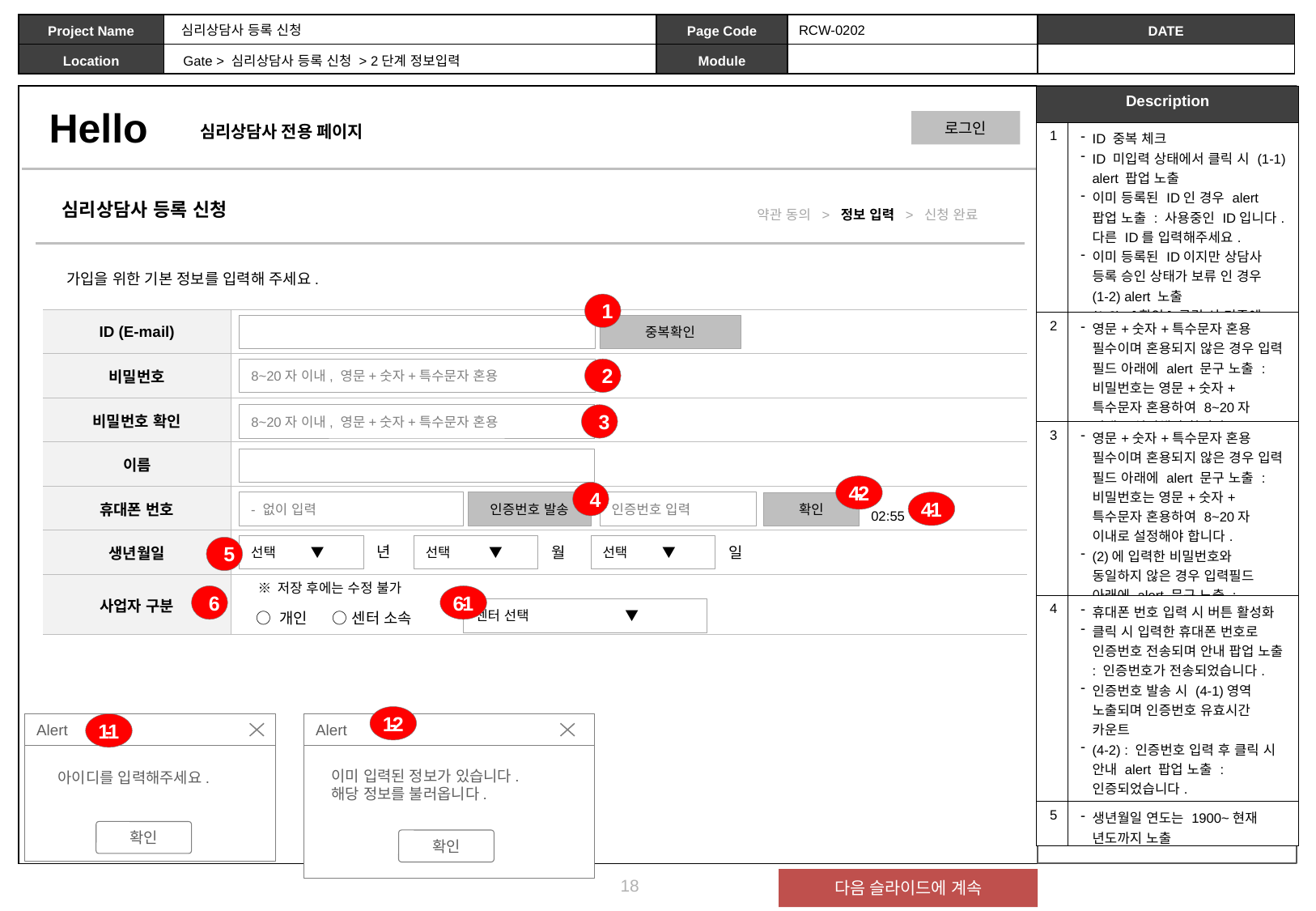

심리상담사 등록 신청
RCW-0202
Gate > 심리상담사 등록 신청 > 2단계 정보입력
| Description |  |
| --- | --- |
| 1 | ID 중복 체크 ID 미입력 상태에서 클릭 시 (1-1) alert 팝업 노출 이미 등록된 ID인 경우 alert 팝업 노출 : 사용중인 ID입니다. 다른 ID를 입력해주세요. 이미 등록된 ID이지만 상담사 등록 승인 상태가 보류 인 경우 (1-2) alert 노출 (1-2) : [확인] 클릭 시 기존에 입력된 정보 모두 불러와 노출 |
| 2 | 영문+숫자+특수문자 혼용 필수이며 혼용되지 않은 경우 입력 필드 아래에 alert 문구 노출 : 비밀번호는 영문+숫자+특수문자 혼용하여 8~20자 이내로 설정해야 합니다. |
| 3 | 영문+숫자+특수문자 혼용 필수이며 혼용되지 않은 경우 입력 필드 아래에 alert 문구 노출 : 비밀번호는 영문+숫자+특수문자 혼용하여 8~20자 이내로 설정해야 합니다. (2)에 입력한 비밀번호와 동일하지 않은 경우 입력필드 아래에 alert 문구 노출 : 비밀번호가 일치하지 않습니다. |
| 4 | 휴대폰 번호 입력 시 버튼 활성화 클릭 시 입력한 휴대폰 번호로 인증번호 전송되며 안내 팝업 노출 : 인증번호가 전송되었습니다. 인증번호 발송 시 (4-1)영역 노출되며 인증번호 유효시간 카운트 (4-2) : 인증번호 입력 후 클릭 시 안내 alert 팝업 노출 : 인증되었습니다. 하루 5회 사용 가능 3분 내로 입력해야 함 |
| 5 | 생년월일 연도는 1900~현재 년도까지 노출 |
심리상담사 등록 신청
약관 동의  >  정보 입력  >  신청 완료
가입을 위한 기본 정보를 입력해 주세요.
1
| ID (E-mail) |  |
| --- | --- |
| 비밀번호 |  |
| 비밀번호 확인 |  |
| 이름 |  |
| 휴대폰 번호 |  |
| 생년월일 |  |
| 사업자 구분 |  |

중복확인
8~20자 이내, 영문+숫자+특수문자 혼용
2
8~20자 이내, 영문+숫자+특수문자 혼용
3

4-2
4
- 없이 입력
인증번호 발송
인증번호 입력
4-1
확인
02:55
선택         ▼
선택          ▼
선택         ▼
년
월
5
일
※ 저장 후에는 수정 불가
6
6-1
센터 선택                         ▼
○ 개인      ○ 센터 소속
1-2
1-1
Alert

아이디를 입력해주세요.
확인
Alert

이미 입력된 정보가 있습니다.
해당 정보를 불러옵니다.

확인
Abort
Cancel
18
다음 슬라이드에 계속